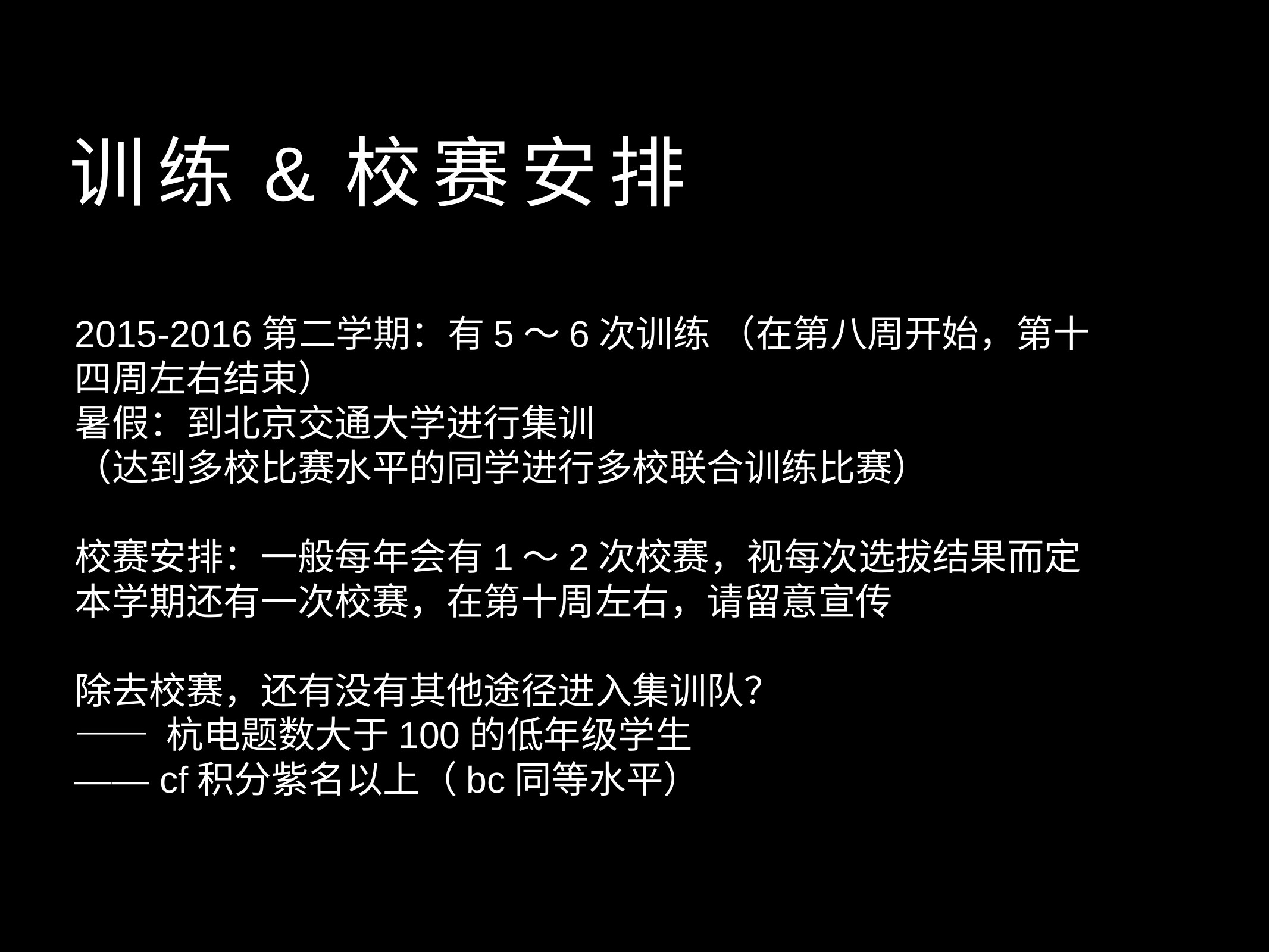

# 训练&校赛安排
2015-2016第二学期：有5～6次训练 （在第八周开始，第十四周左右结束）
暑假：到北京交通大学进行集训
（达到多校比赛水平的同学进行多校联合训练比赛）

校赛安排：一般每年会有1～2次校赛，视每次选拔结果而定
本学期还有一次校赛，在第十周左右，请留意宣传

除去校赛，还有没有其他途径进入集训队？
—— 杭电题数大于100的低年级学生
—— cf积分紫名以上（bc同等水平）